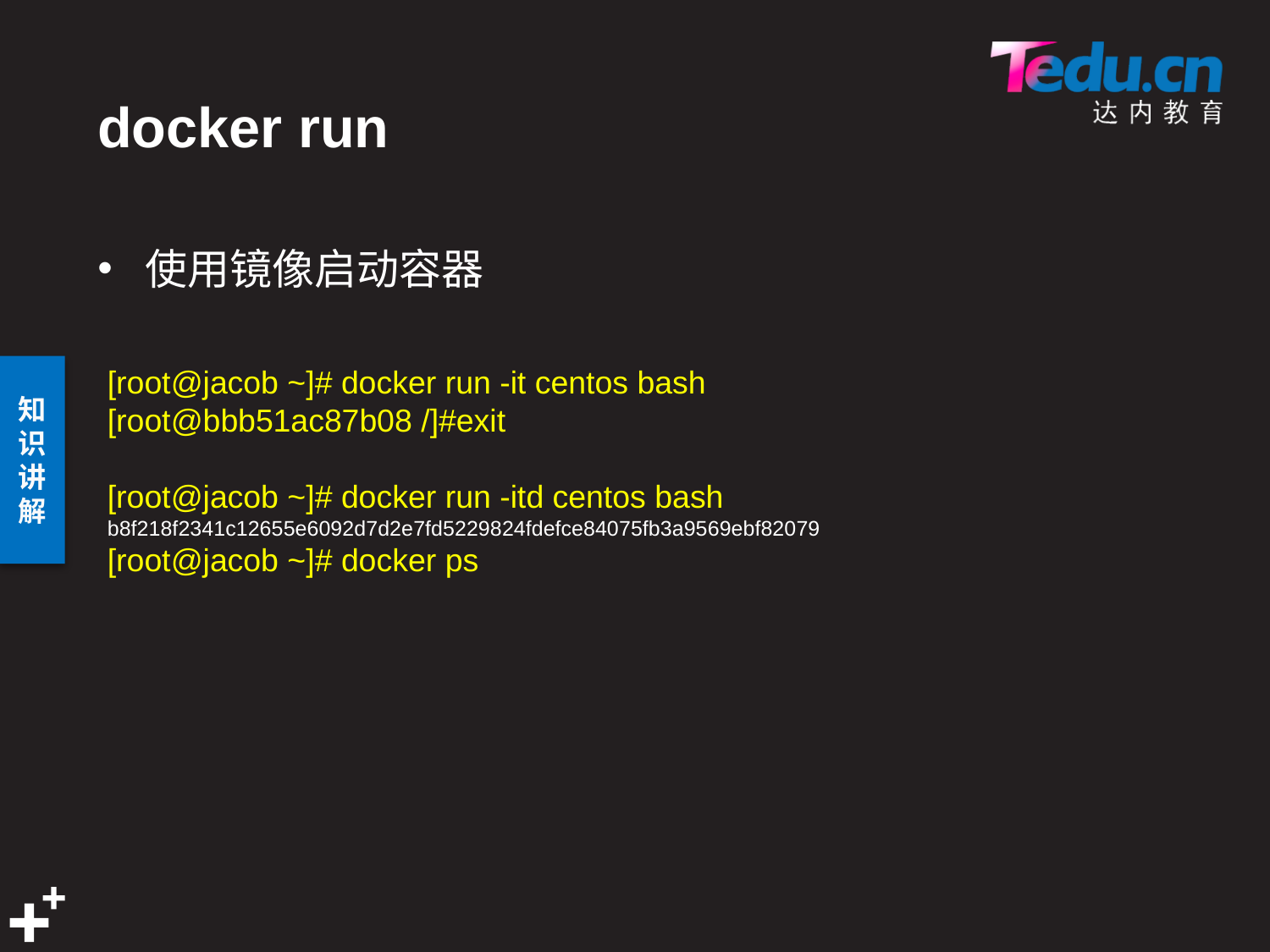

# docker run
使用镜像启动容器
[root@jacob ~]# docker run -it centos bash
[root@bbb51ac87b08 /]#exit

[root@jacob ~]# docker run -itd centos bash
b8f218f2341c12655e6092d7d2e7fd5229824fdefce84075fb3a9569ebf82079
[root@jacob ~]# docker ps